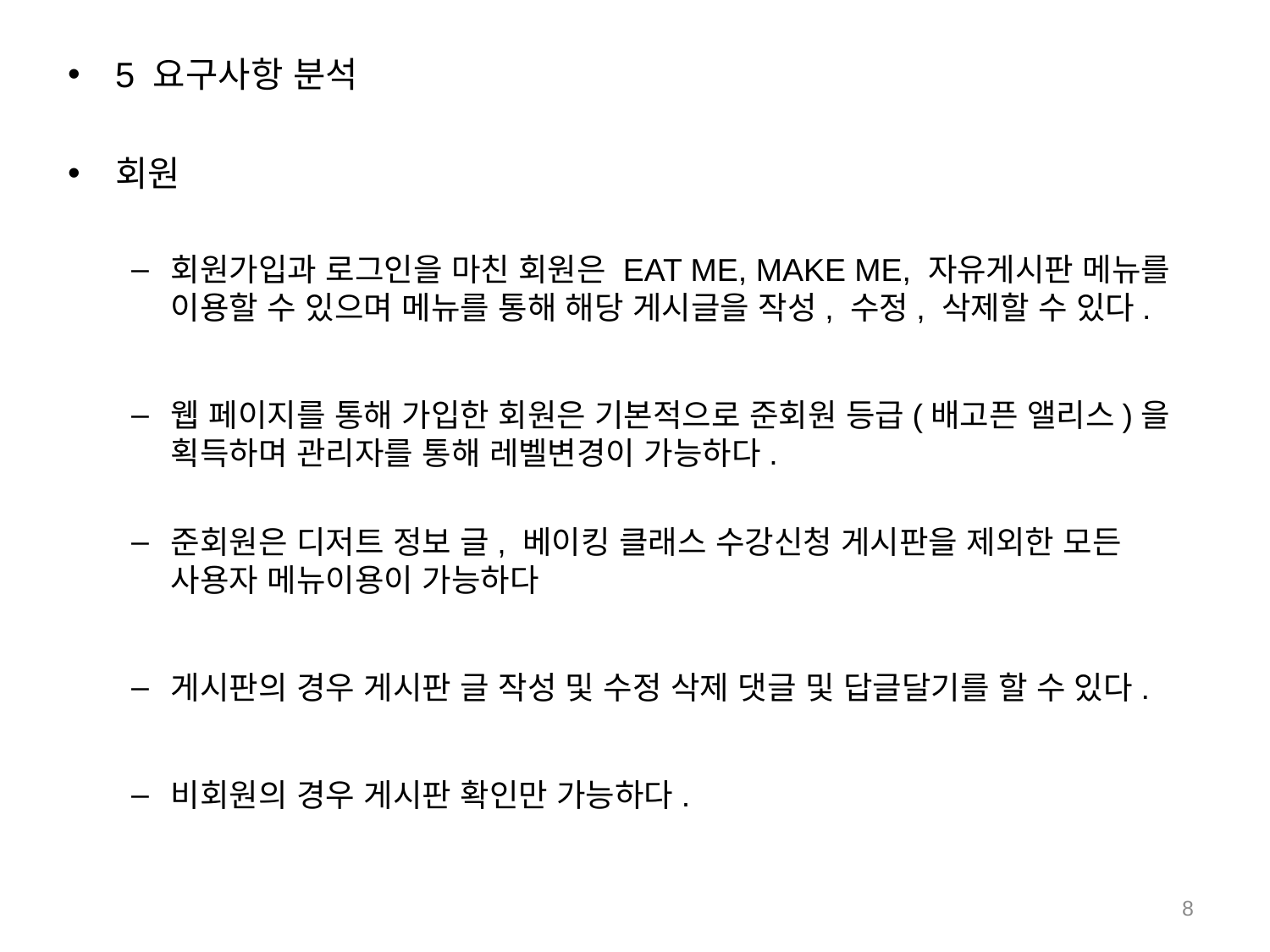

5 요구사항 분석

회원

회원가입과 로그인을 마친 회원은 EAT ME, MAKE ME, 자유게시판 메뉴를 이용할 수 있으며 메뉴를 통해 해당 게시글을 작성, 수정, 삭제할 수 있다.

웹 페이지를 통해 가입한 회원은 기본적으로 준회원 등급(배고픈 앨리스)을 획득하며 관리자를 통해 레벨변경이 가능하다.

준회원은 디저트 정보 글, 베이킹 클래스 수강신청 게시판을 제외한 모든 사용자 메뉴이용이 가능하다

게시판의 경우 게시판 글 작성 및 수정 삭제 댓글 및 답글달기를 할 수 있다.

비회원의 경우 게시판 확인만 가능하다.
8